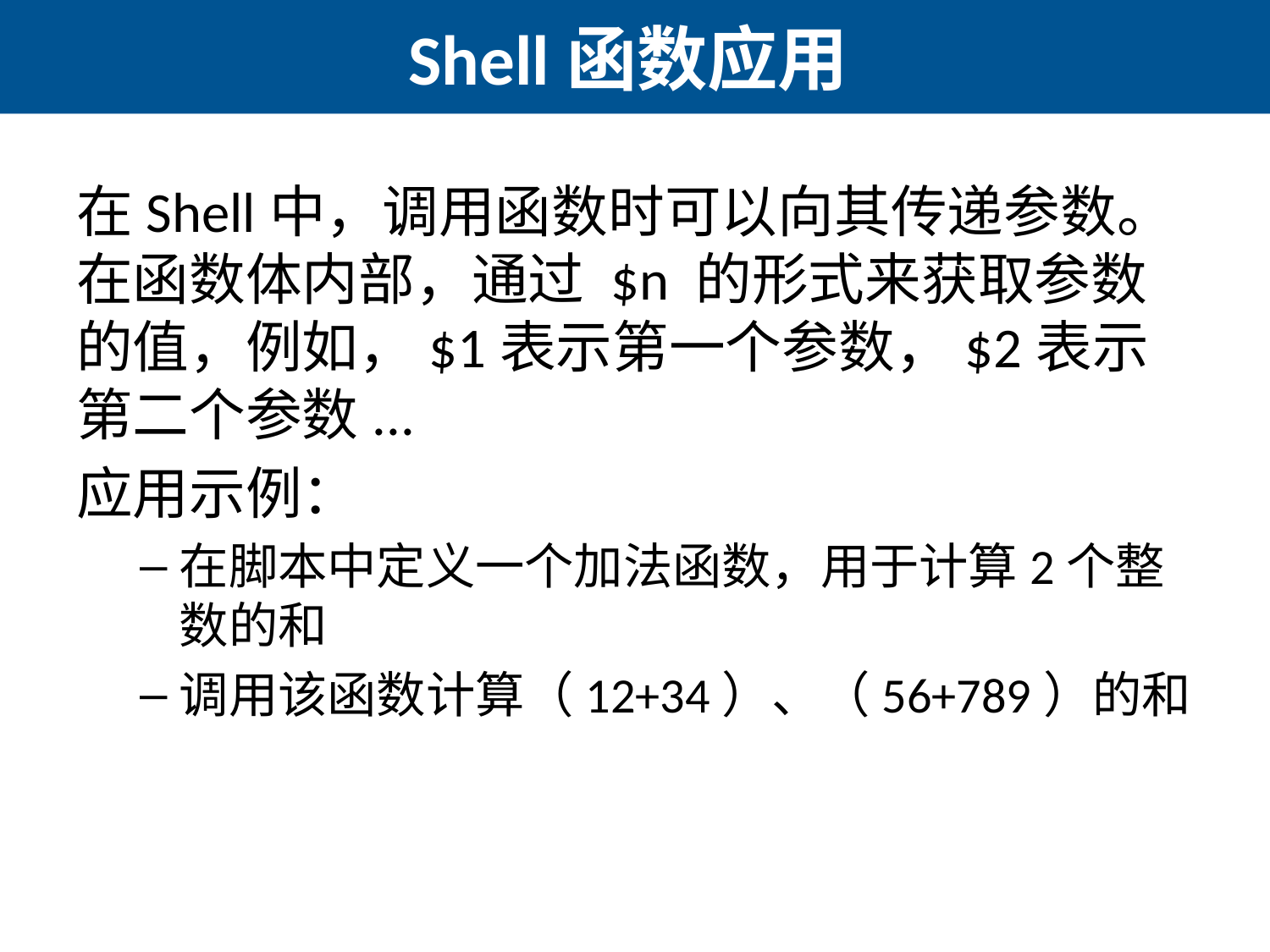

# Shell函数应用
在Shell中，调用函数时可以向其传递参数。在函数体内部，通过 $n 的形式来获取参数的值，例如，$1表示第一个参数，$2表示第二个参数...
应用示例：
在脚本中定义一个加法函数，用于计算2个整数的和
调用该函数计算（12+34）、（56+789）的和